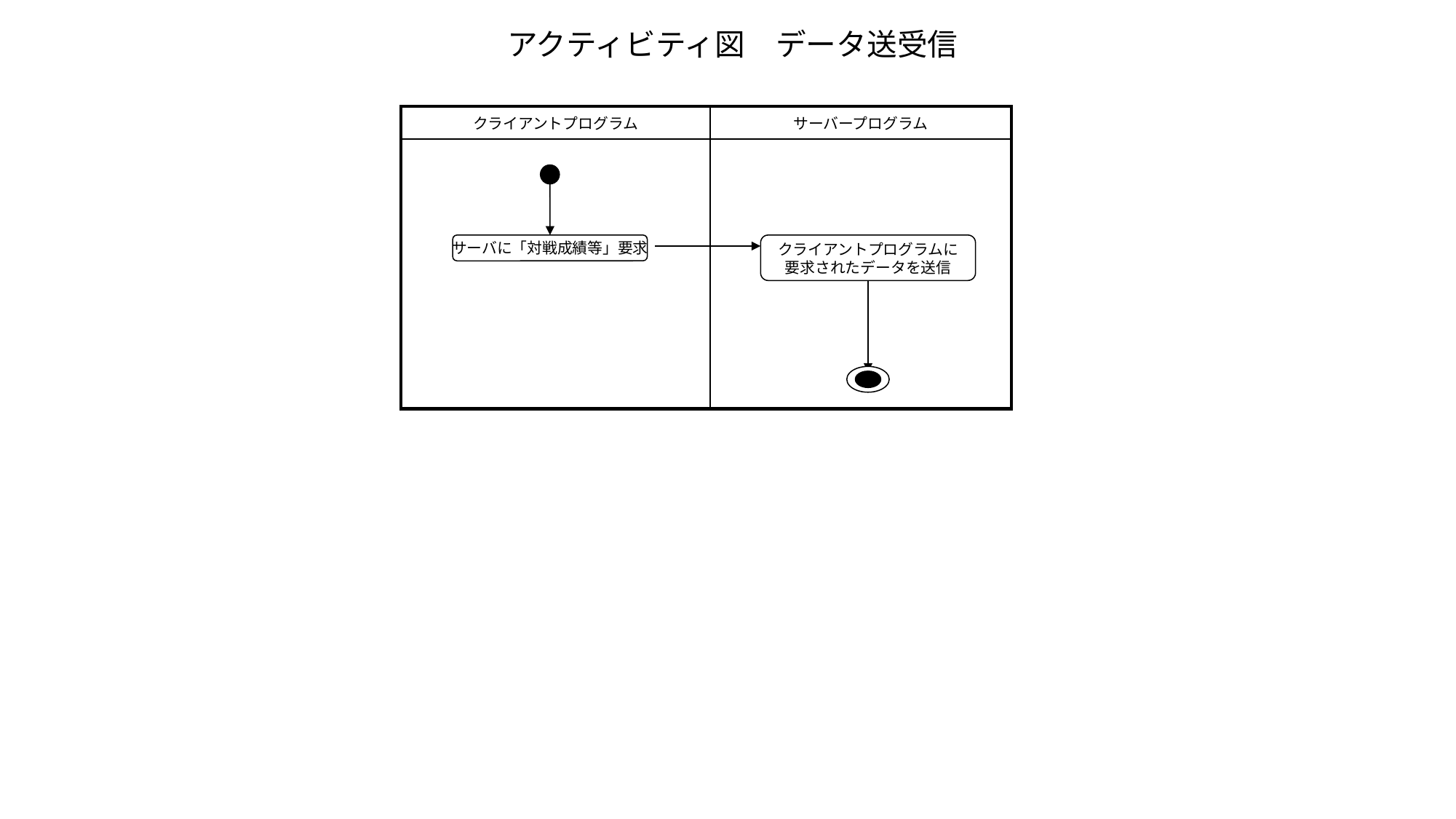

# アクティビティ図　データ送受信
| クライアントプログラム | サーバープログラム |
| --- | --- |
|  |  |

サーバに「対戦成績等」要求
クライアントプログラムに
要求されたデータを送信